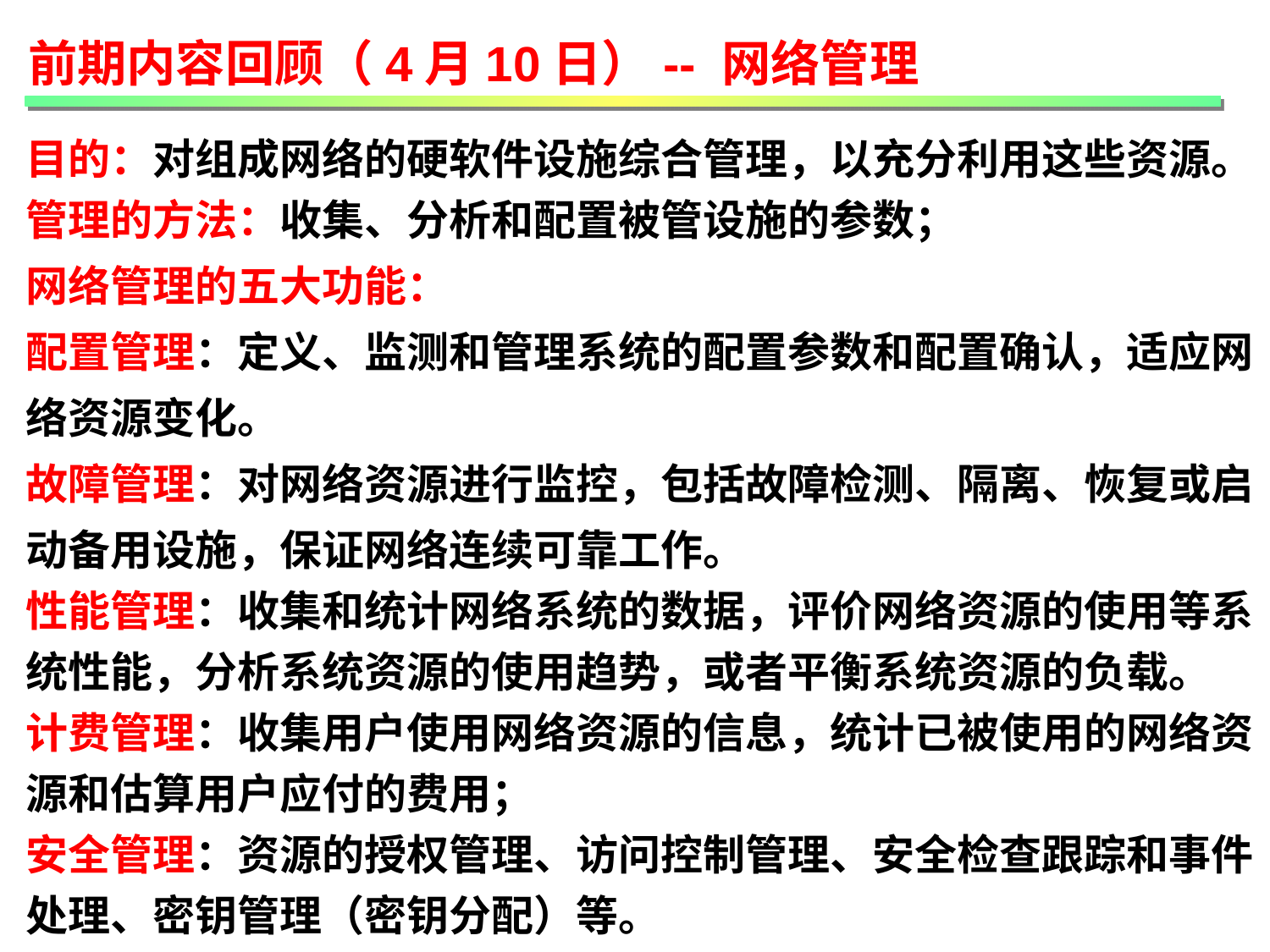

前期内容回顾（4月10日）-- 网络管理

目的：对组成网络的硬软件设施综合管理，以充分利用这些资源。
管理的方法：收集、分析和配置被管设施的参数；
网络管理的五大功能：
配置管理：定义、监测和管理系统的配置参数和配置确认，适应网络资源变化。
故障管理：对网络资源进行监控，包括故障检测、隔离、恢复或启动备用设施，保证网络连续可靠工作。
性能管理：收集和统计网络系统的数据，评价网络资源的使用等系统性能，分析系统资源的使用趋势，或者平衡系统资源的负载。
计费管理：收集用户使用网络资源的信息，统计已被使用的网络资源和估算用户应付的费用；
安全管理：资源的授权管理、访问控制管理、安全检查跟踪和事件处理、密钥管理（密钥分配）等。